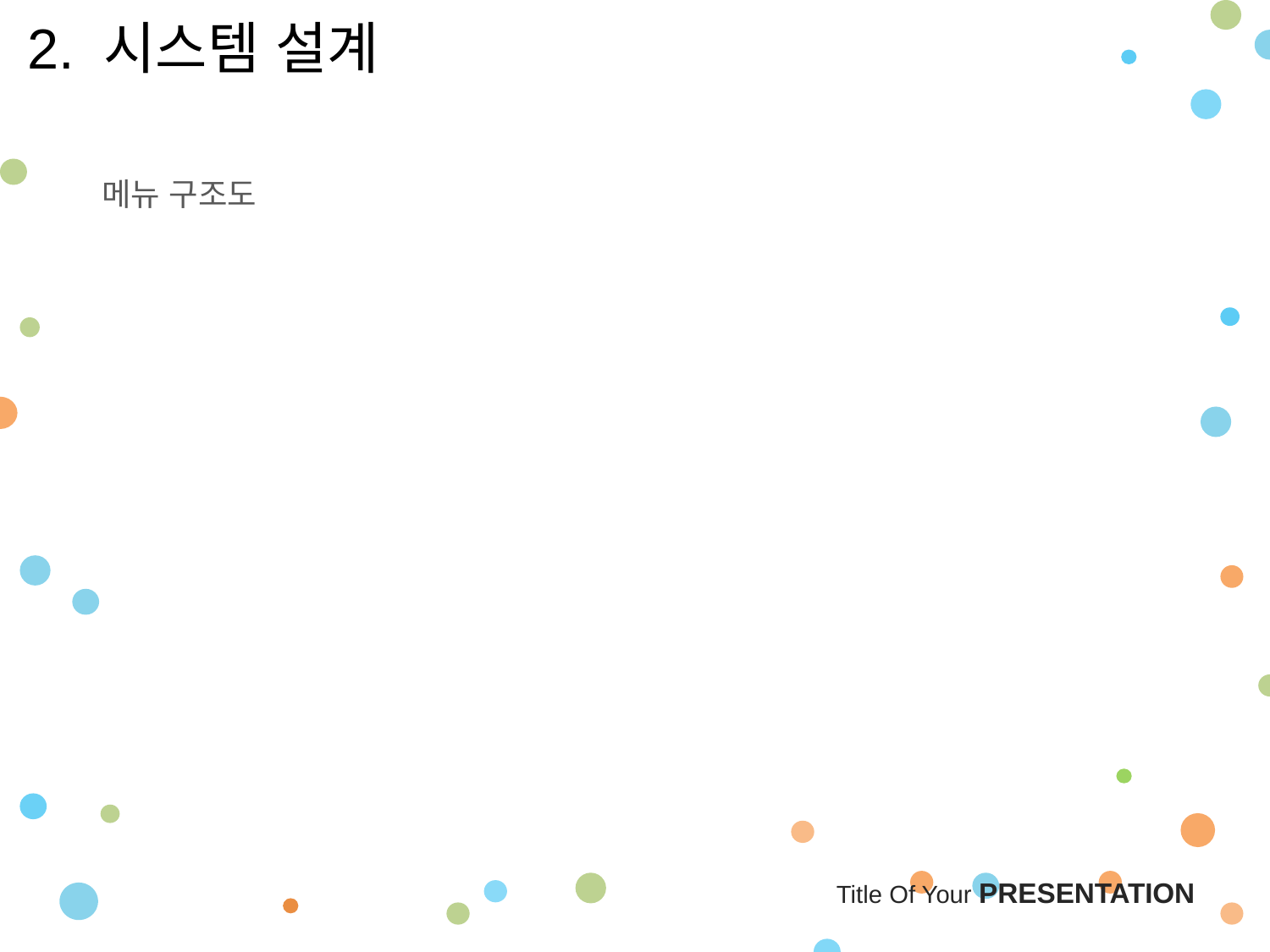

2. 시스템 설계

메뉴 구조도

 Title Of Your PRESENTATION